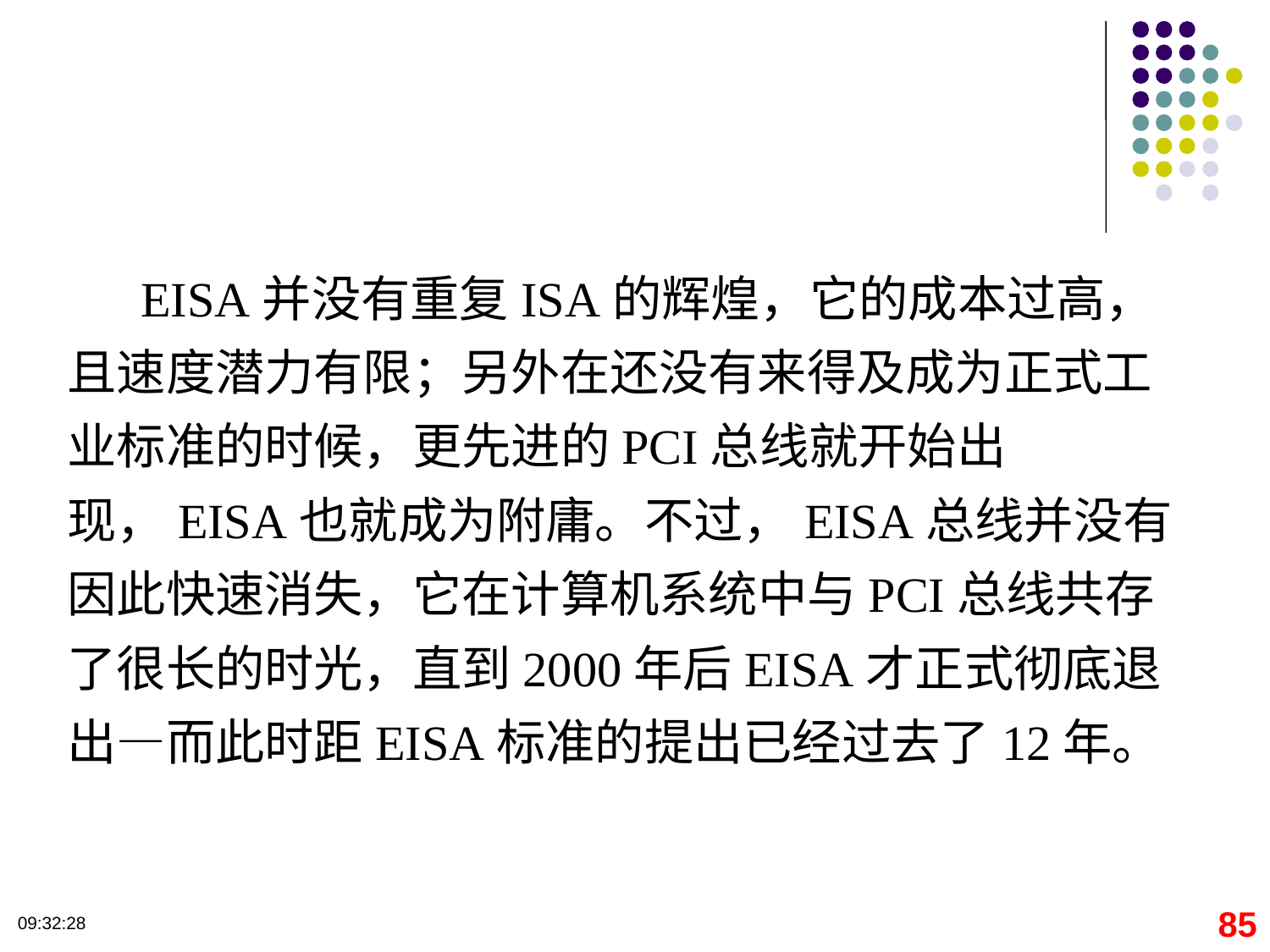

EISA并没有重复ISA的辉煌，它的成本过高，且速度潜力有限；另外在还没有来得及成为正式工业标准的时候，更先进的PCI总线就开始出现，EISA也就成为附庸。不过，EISA总线并没有因此快速消失，它在计算机系统中与PCI总线共存了很长的时光，直到2000年后EISA才正式彻底退出—而此时距EISA标准的提出已经过去了12年。
85
09:32:28